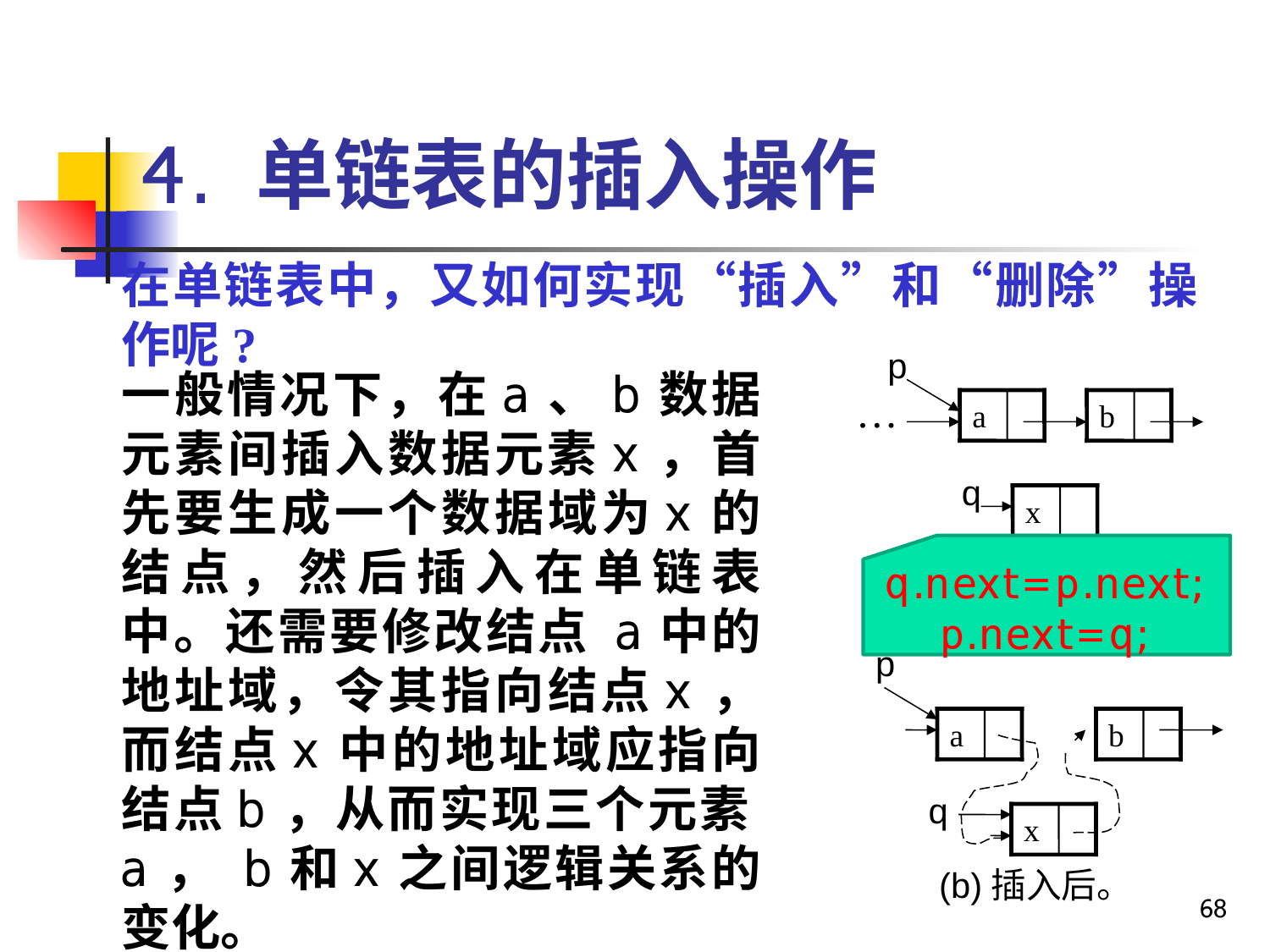

# 4. 单链表的插入操作
在单链表中，又如何实现“插入”和“删除”操作呢?
p

a

b

q
x

…
(a)插入前；
一般情况下，在a、b数据元素间插入数据元素x，首先要生成一个数据域为x的结点，然后插入在单链表中。还需要修改结点 a中的地址域，令其指向结点x，而结点x中的地址域应指向结点b，从而实现三个元素a， b和x之间逻辑关系的变化。
q.next=p.next;
p.next=q;
p

a

b

q
x

(b)插入后。

68